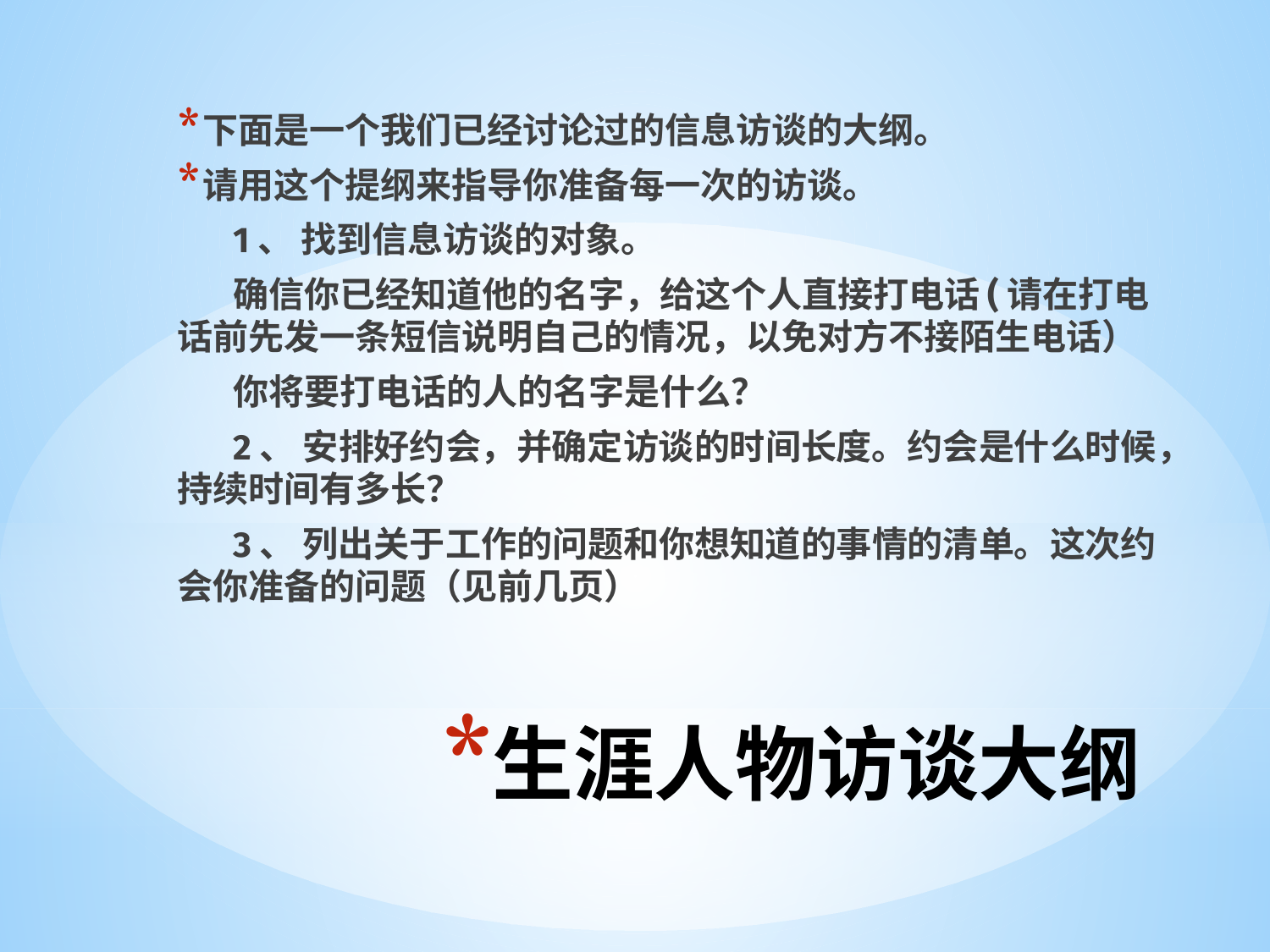

下面是一个我们已经讨论过的信息访谈的大纲。
请用这个提纲来指导你准备每一次的访谈。
1、 找到信息访谈的对象。
确信你已经知道他的名字，给这个人直接打电话(请在打电话前先发一条短信说明自己的情况，以免对方不接陌生电话）
你将要打电话的人的名字是什么？
2、 安排好约会，并确定访谈的时间长度。约会是什么时候，持续时间有多长？
3、 列出关于工作的问题和你想知道的事情的清单。这次约会你准备的问题（见前几页）
# 生涯人物访谈大纲